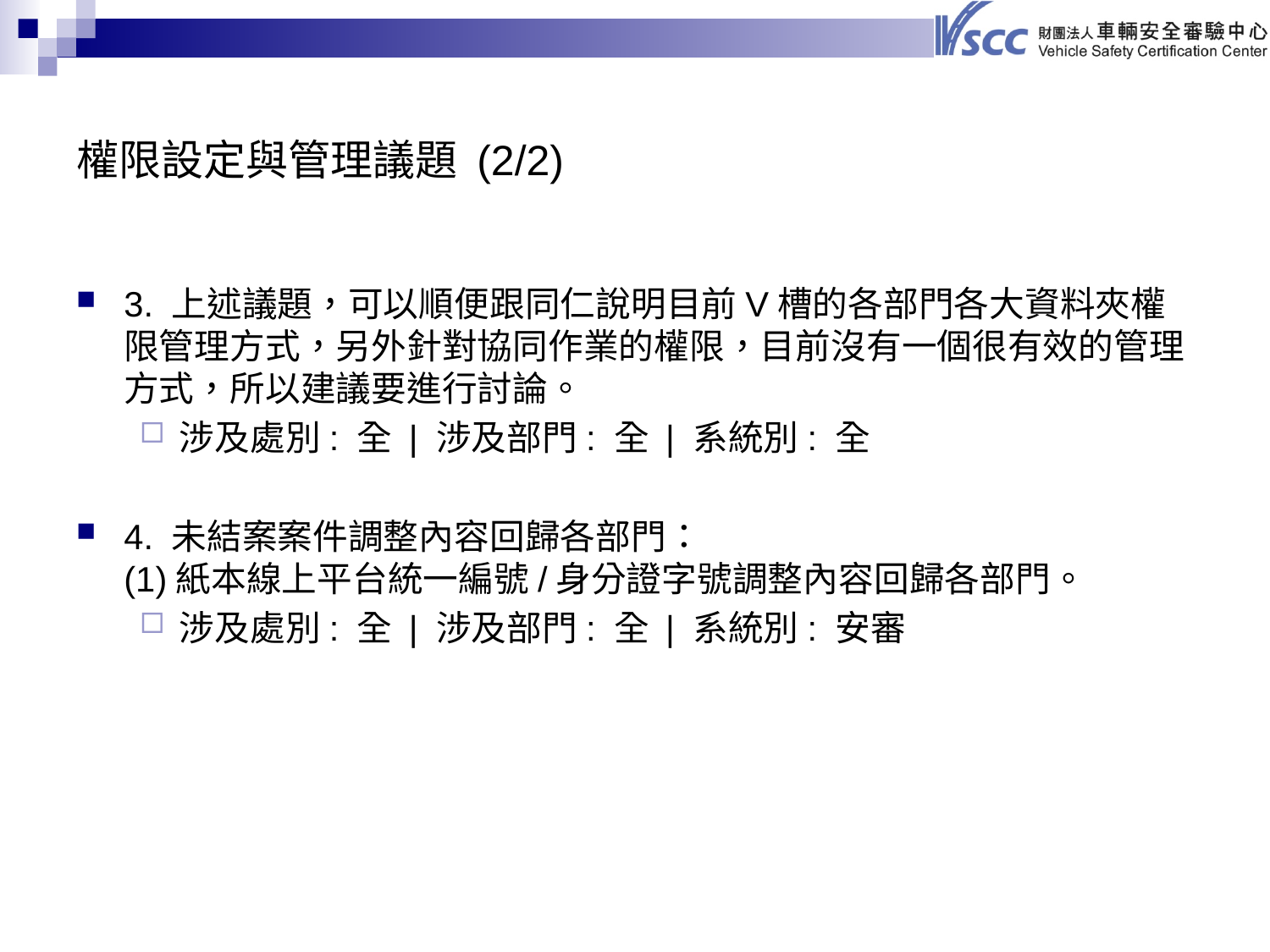

# 權限設定與管理議題 (2/2)
3. 上述議題，可以順便跟同仁說明目前V槽的各部門各大資料夾權限管理方式，另外針對協同作業的權限，目前沒有一個很有效的管理方式，所以建議要進行討論。
涉及處別: 全 | 涉及部門: 全 | 系統別: 全

4. 未結案案件調整內容回歸各部門：
(1)紙本線上平台統一編號/身分證字號調整內容回歸各部門。
涉及處別: 全 | 涉及部門: 全 | 系統別: 安審